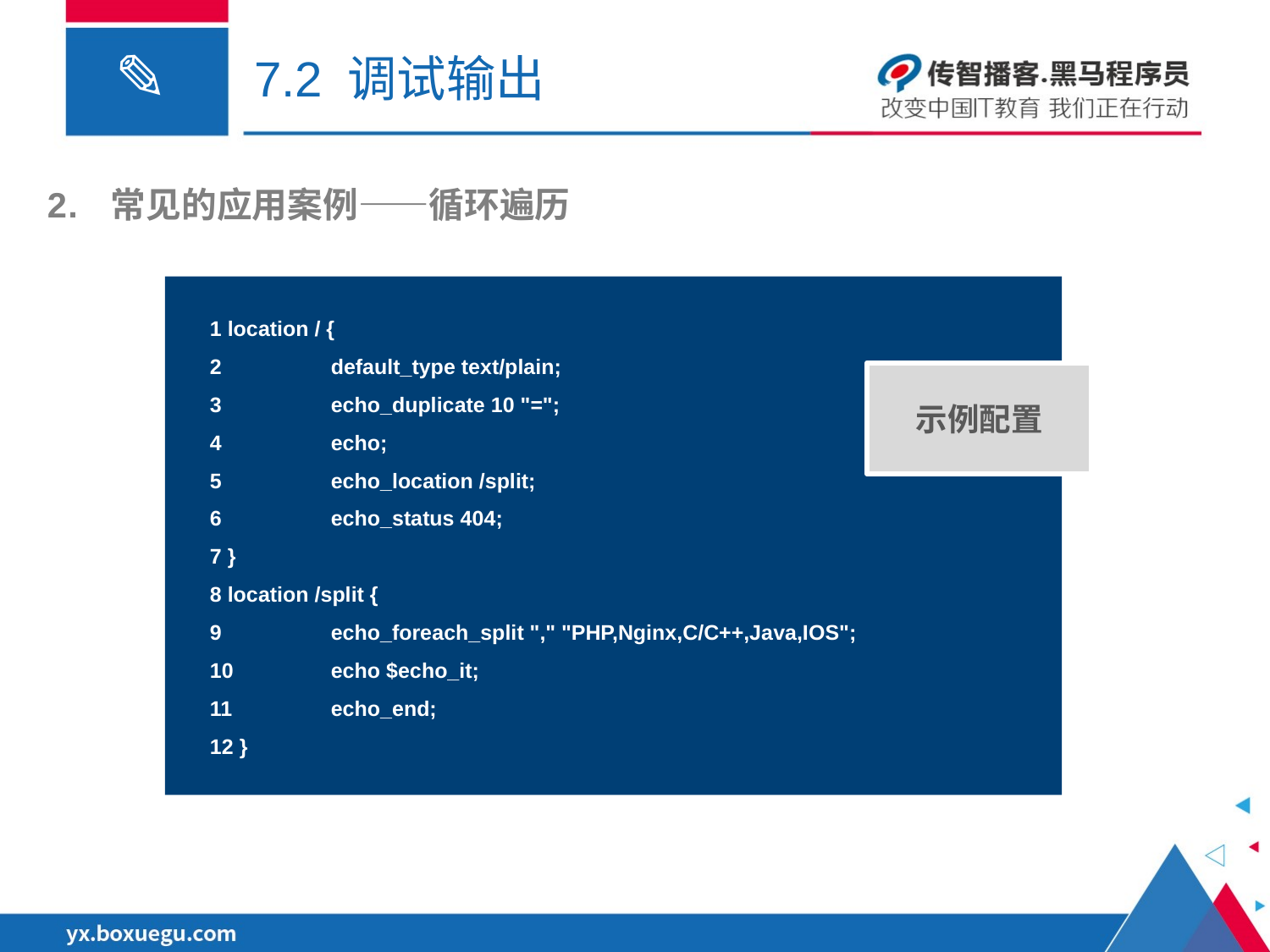

# 7.2 调试输出
常见的应用案例——循环遍历

 1 location / {
 2	default_type text/plain;
 3	echo_duplicate 10 "=";
 4	echo;
 5	echo_location /split;
 6	echo_status 404;
 7 }
 8 location /split {
 9	echo_foreach_split "," "PHP,Nginx,C/C++,Java,IOS";
 10	echo $echo_it;
 11	echo_end;
 12 }
示例配置